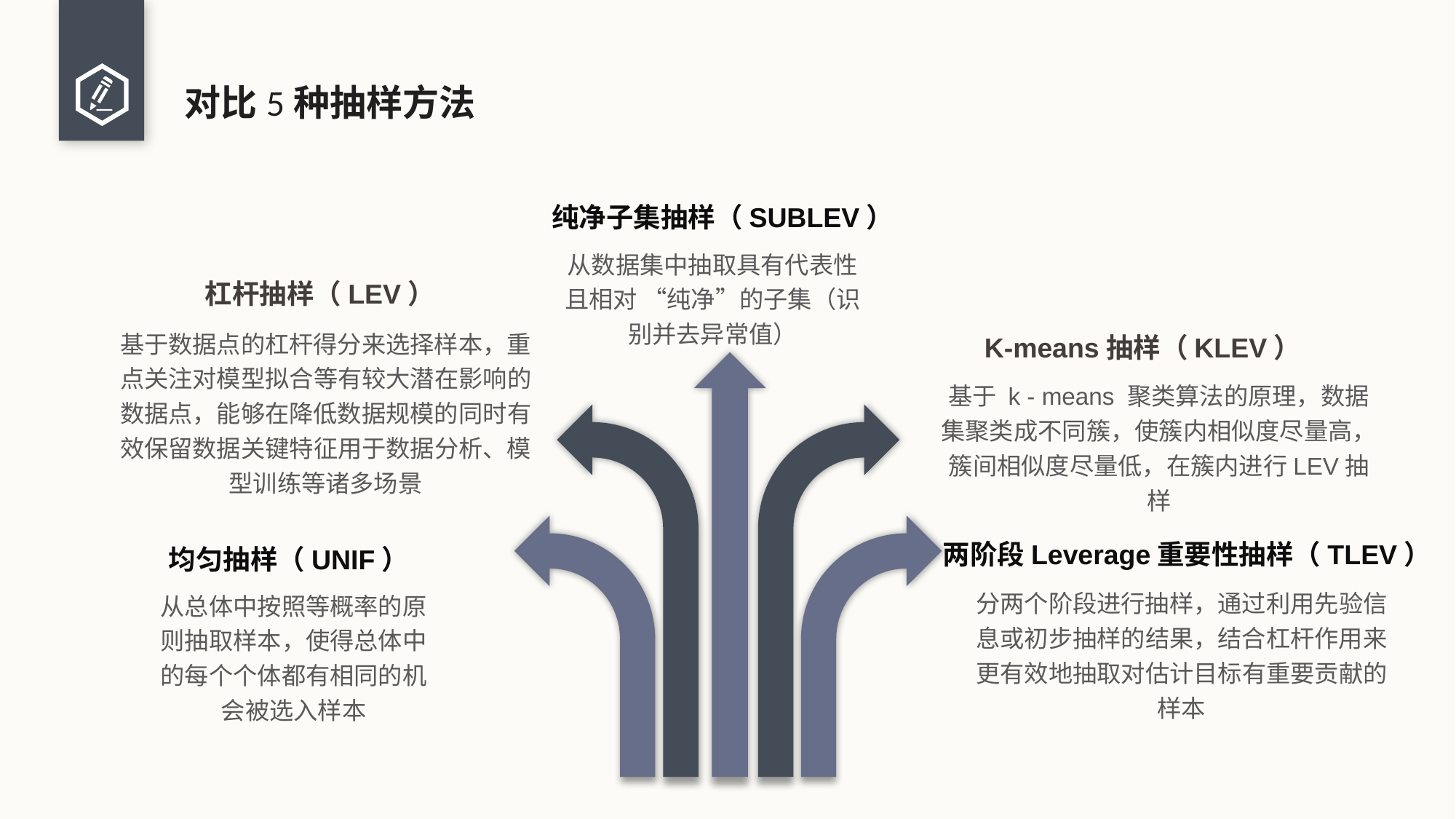

# 对比5种抽样方法
纯净子集抽样（SUBLEV）
从数据集中抽取具有代表性且相对 “纯净”的子集（识别并去异常值）
杠杆抽样（LEV）
基于数据点的杠杆得分来选择样本，重点关注对模型拟合等有较大潜在影响的数据点，能够在降低数据规模的同时有效保留数据关键特征用于数据分析、模型训练等诸多场景
K-means抽样（KLEV）
基于 k - means 聚类算法的原理，数据集聚类成不同簇，使簇内相似度尽量高，簇间相似度尽量低，在簇内进行LEV抽样

两阶段Leverage重要性抽样（TLEV）
分两个阶段进行抽样，通过利用先验信息或初步抽样的结果，结合杠杆作用来更有效地抽取对估计目标有重要贡献的样本
均匀抽样（UNIF）
从总体中按照等概率的原则抽取样本，使得总体中的每个个体都有相同的机会被选入样本